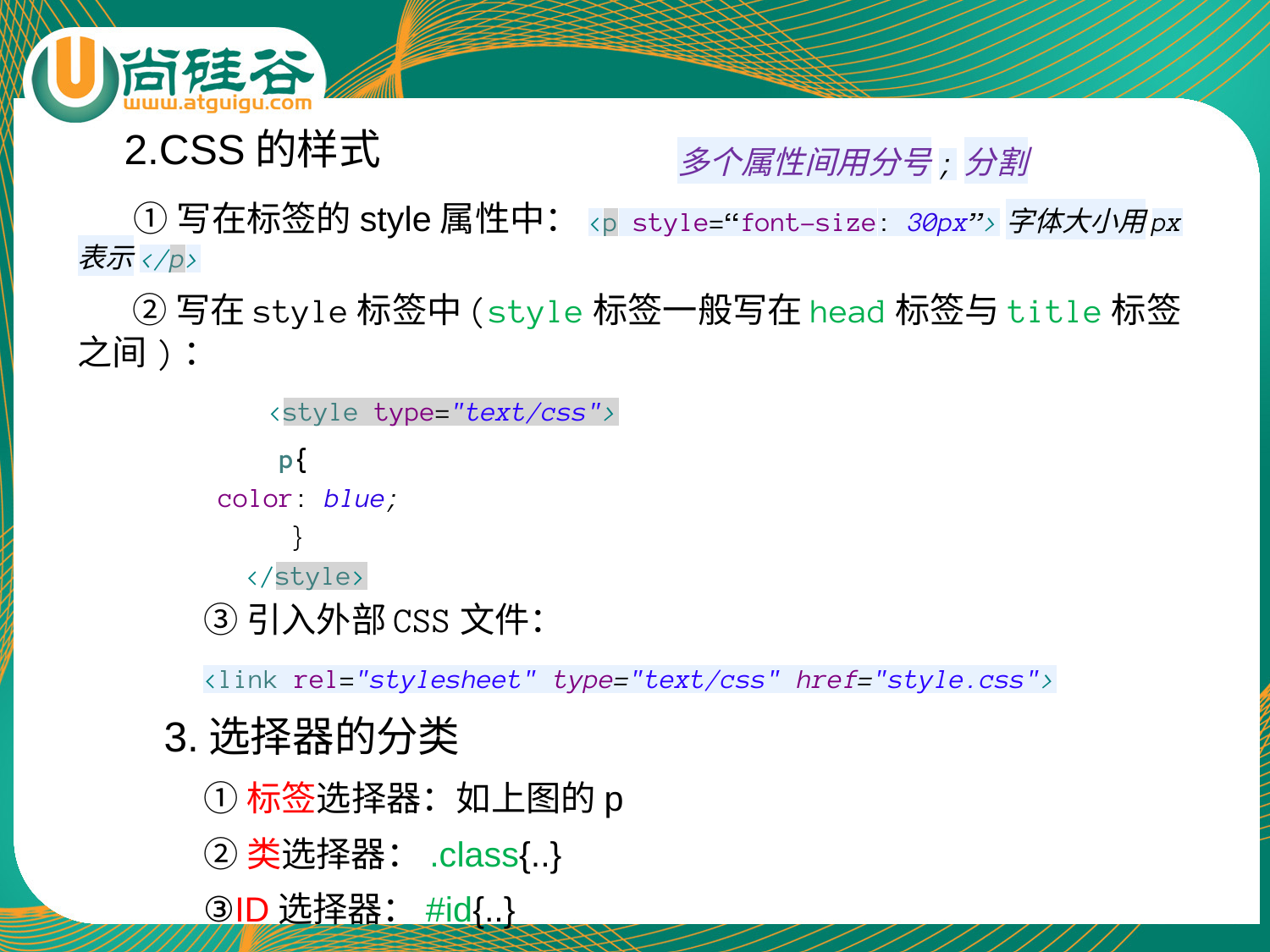

2.CSS的样式
      ①写在标签的style属性中：<p style=“font-size: 30px”>字体大小用px表示</p>
       ②写在style标签中(style标签一般写在head标签与title标签之间)：
          <style type="text/css">
	     p{
 		 color: blue;
              }
           </style>
	③引入外部CSS文件：
	<link rel="stylesheet" type="text/css" href="style.css">
           3.选择器的分类
	①标签选择器：如上图的p
	②类选择器：.class{..}
	③ID选择器：#id{..}
多个属性间用分号;分割